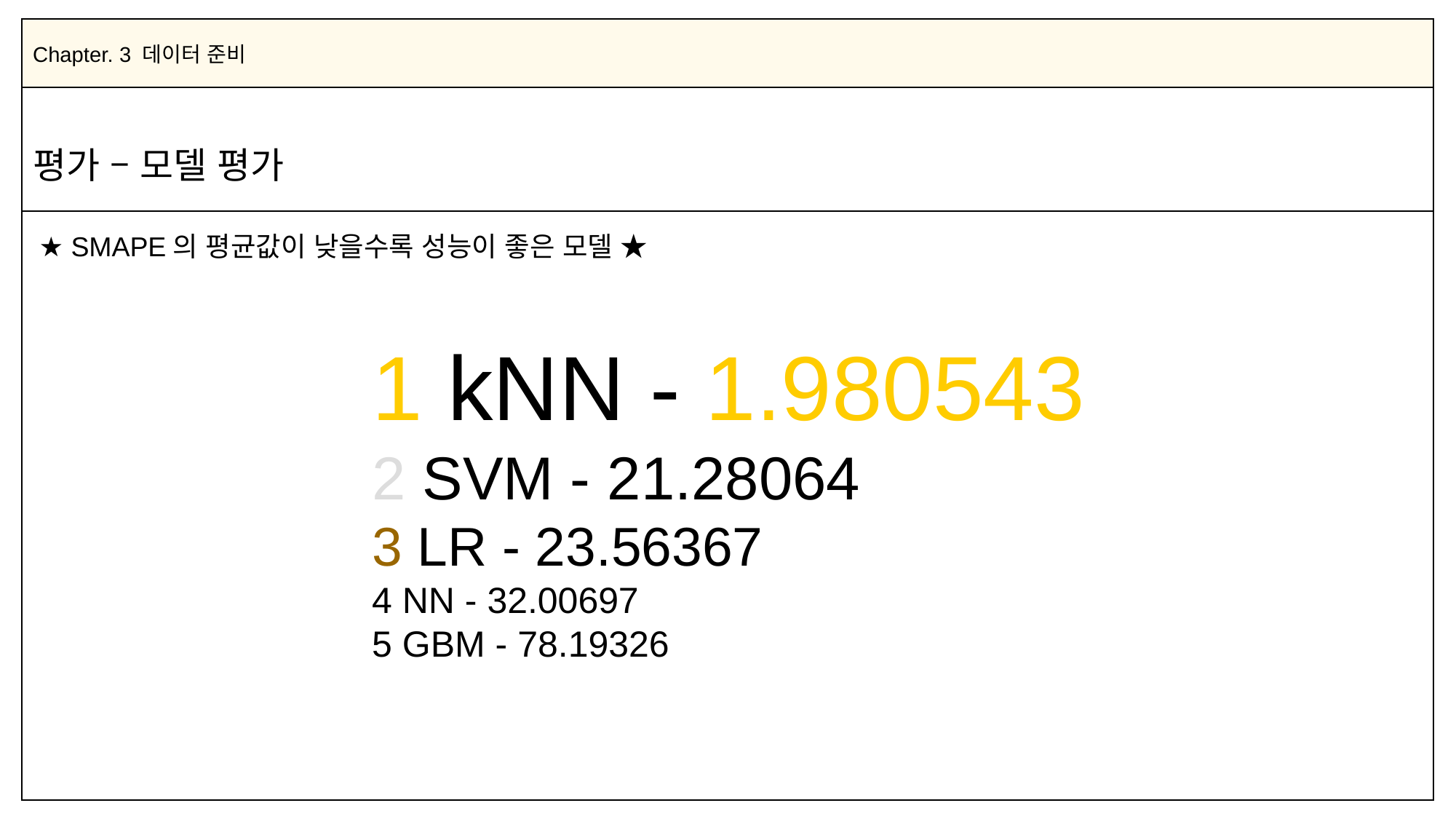

| Chapter. 3 데이터 준비 |
| --- |
| 평가 – 모델 평가 |
|  |
★ SMAPE의 평균값이 낮을수록 성능이 좋은 모델 ★

1 kNN - 1.980543
2 SVM - 21.28064
3 LR - 23.56367
4 NN - 32.00697
5 GBM - 78.19326